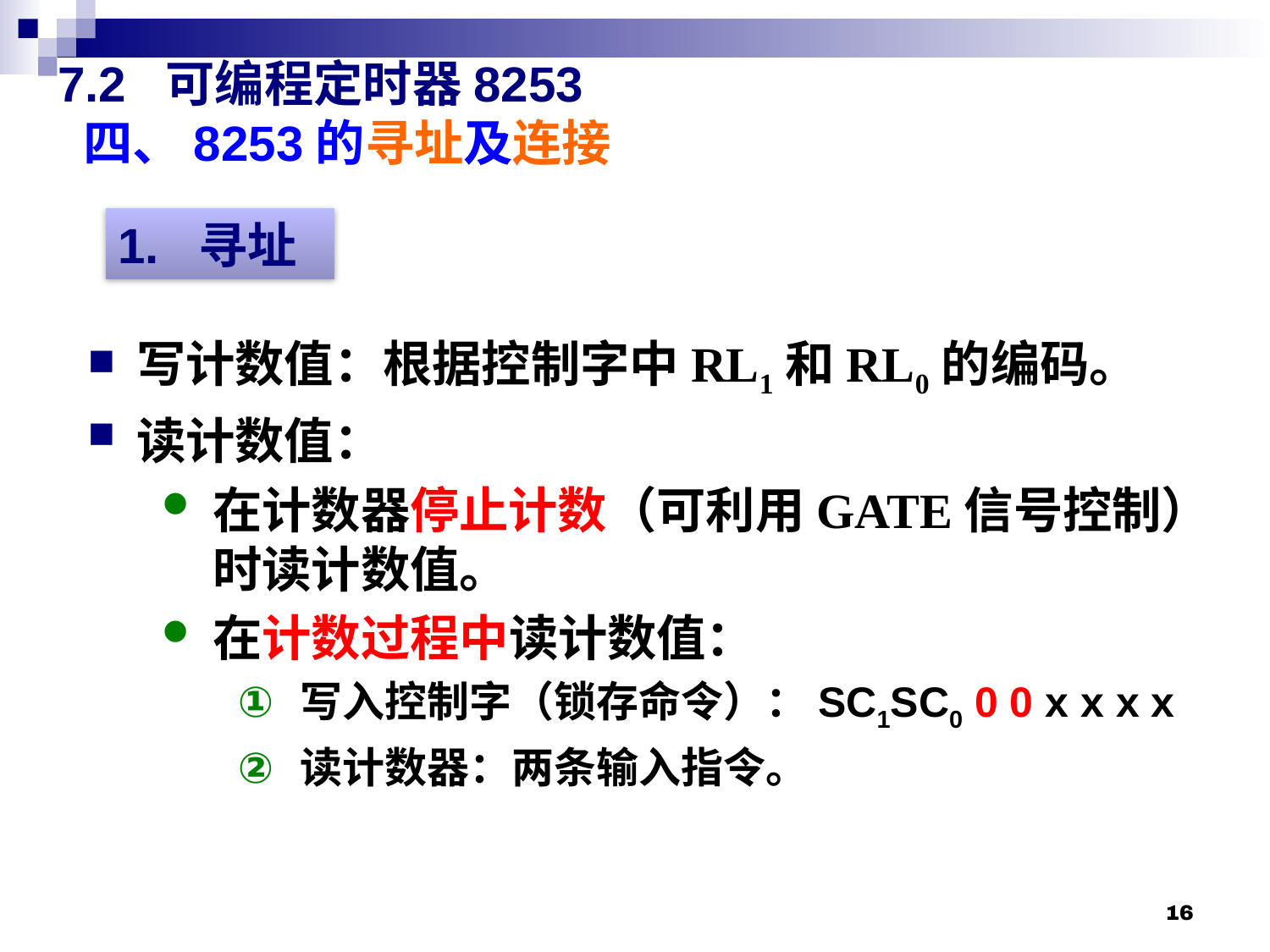

# 7.2  可编程定时器8253 四、8253的寻址及连接
1.  寻址
写计数值：根据控制字中RL1和RL0的编码。
读计数值：
在计数器停止计数（可利用GATE信号控制）时读计数值。
在计数过程中读计数值：
写入控制字（锁存命令）：SC1SC0 0 0 x x x x
读计数器：两条输入指令。
16